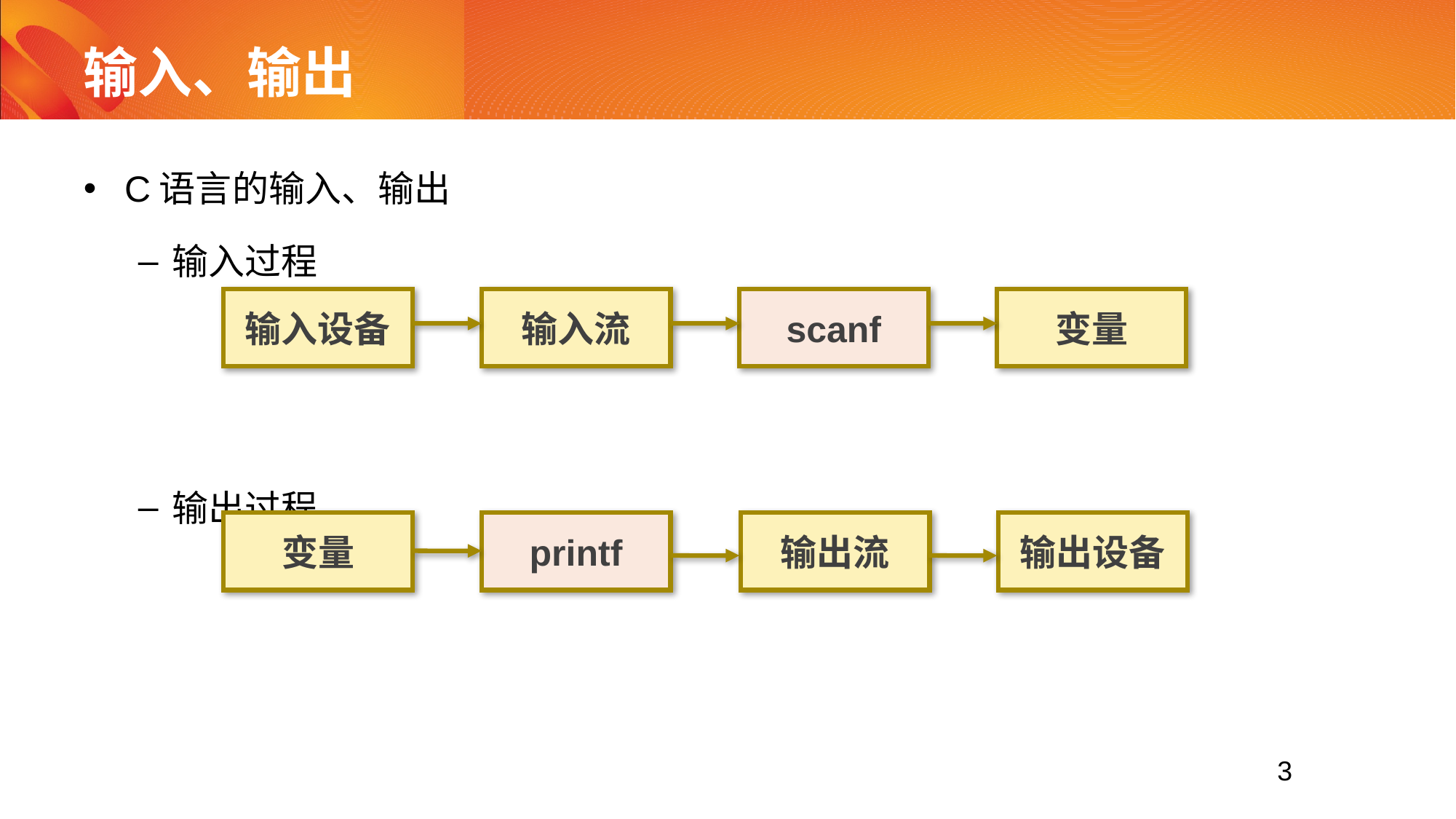

# 输入、输出
C语言的输入、输出
输入过程

输出过程
输入设备
输入流
scanf
变量

变量
printf
输出流
输出设备